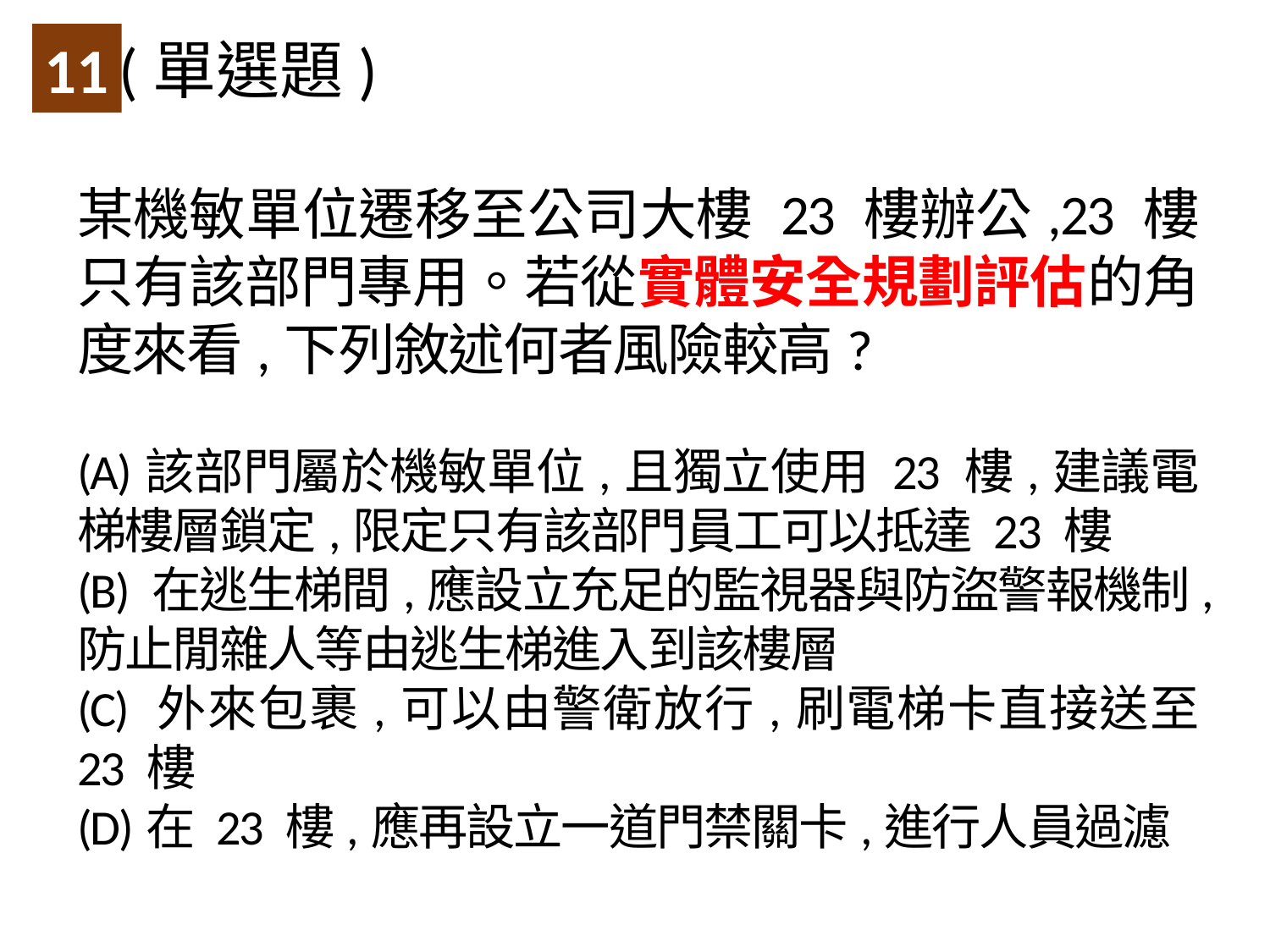

(單選題)
11
某機敏單位遷移至公司大樓 23 樓辦公,23 樓只有該部門專用。若從實體安全規劃評估的角度來看,下列敘述何者風險較高?

(A)該部門屬於機敏單位,且獨立使用 23 樓,建議電梯樓層鎖定,限定只有該部門員工可以抵達 23 樓
(B) 在逃生梯間,應設立充足的監視器與防盜警報機制,防止閒雜人等由逃生梯進入到該樓層
(C) 外來包裹,可以由警衛放行,刷電梯卡直接送至 23 樓
(D)在 23 樓,應再設立一道門禁關卡,進行人員過濾